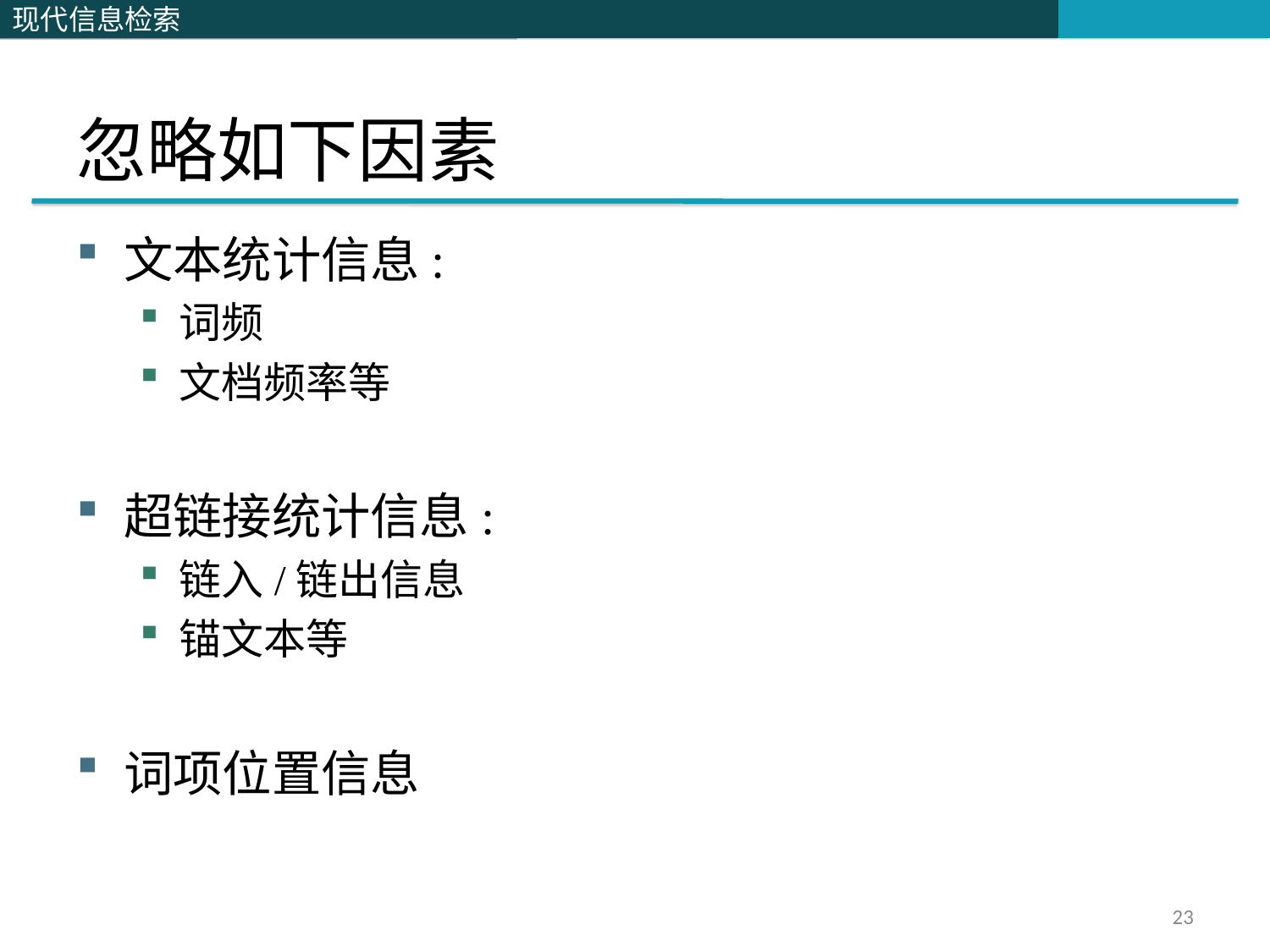

# 忽略如下因素
文本统计信息:
词频
文档频率等

超链接统计信息:
链入/链出信息
锚文本等

词项位置信息

23